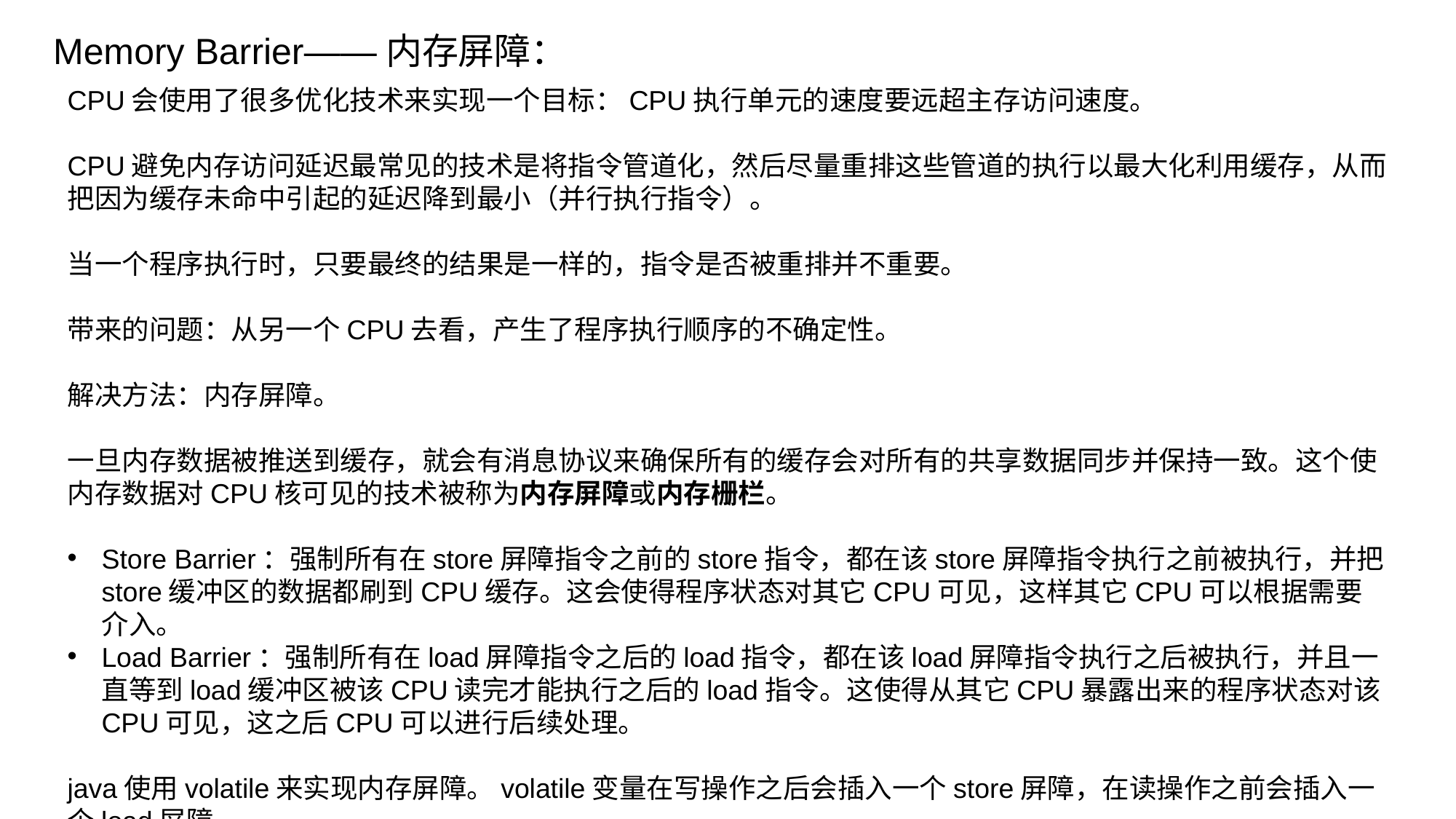

Memory Barrier——内存屏障：
CPU会使用了很多优化技术来实现一个目标：CPU执行单元的速度要远超主存访问速度。

CPU避免内存访问延迟最常见的技术是将指令管道化，然后尽量重排这些管道的执行以最大化利用缓存，从而把因为缓存未命中引起的延迟降到最小（并行执行指令）。

当一个程序执行时，只要最终的结果是一样的，指令是否被重排并不重要。

带来的问题：从另一个CPU去看，产生了程序执行顺序的不确定性。

解决方法：内存屏障。

一旦内存数据被推送到缓存，就会有消息协议来确保所有的缓存会对所有的共享数据同步并保持一致。这个使内存数据对CPU核可见的技术被称为内存屏障或内存栅栏。

Store Barrier：强制所有在store屏障指令之前的store指令，都在该store屏障指令执行之前被执行，并把store缓冲区的数据都刷到CPU缓存。这会使得程序状态对其它CPU可见，这样其它CPU可以根据需要介入。
Load Barrier：强制所有在load屏障指令之后的load指令，都在该load屏障指令执行之后被执行，并且一直等到load缓冲区被该CPU读完才能执行之后的load指令。这使得从其它CPU暴露出来的程序状态对该CPU可见，这之后CPU可以进行后续处理。

java使用volatile来实现内存屏障。volatile变量在写操作之后会插入一个store屏障，在读操作之前会插入一个load屏障。